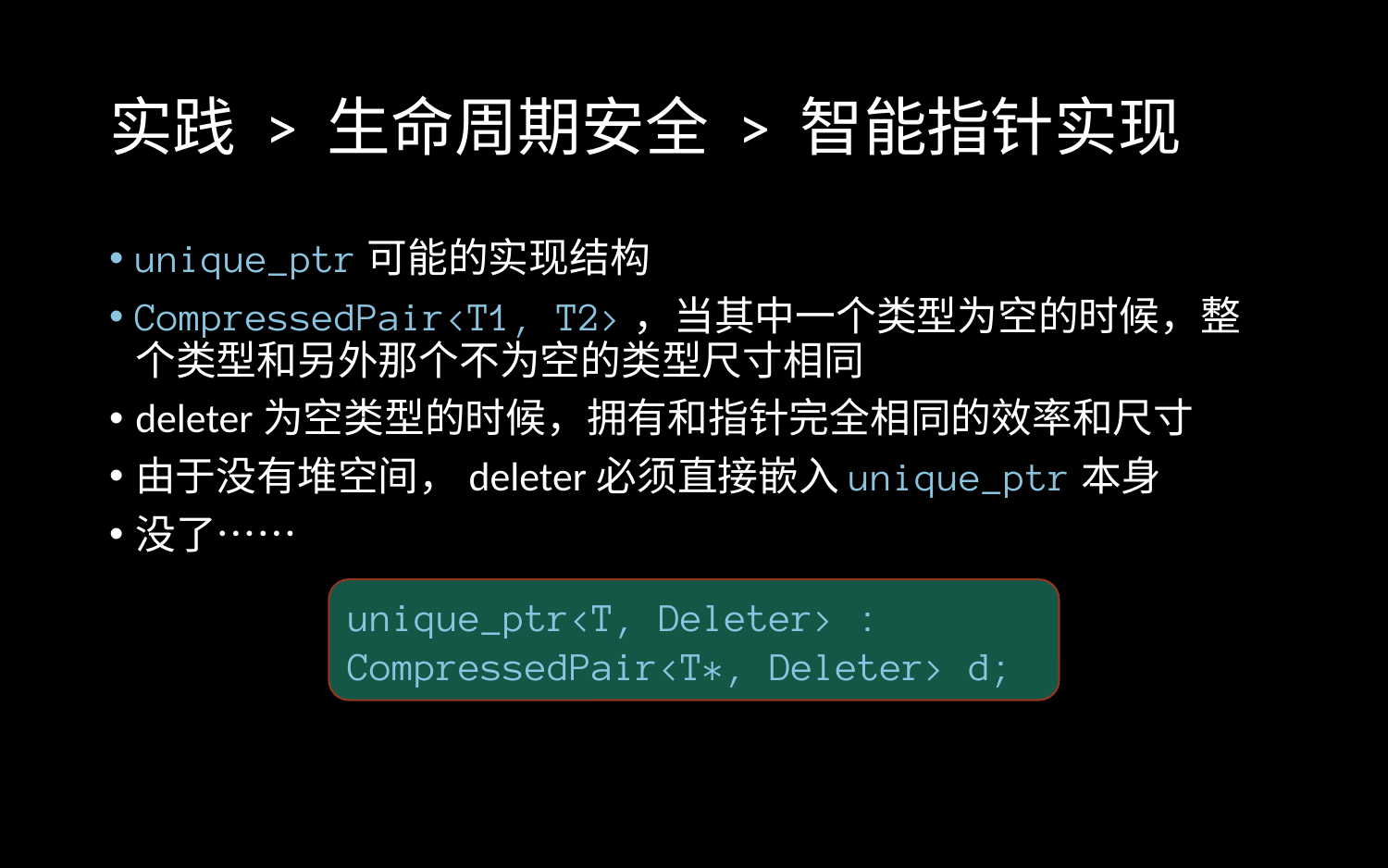

# 实践 > 生命周期安全 > 智能指针实现
unique_ptr可能的实现结构
CompressedPair<T1, T2>，当其中一个类型为空的时候，整个类型和另外那个不为空的类型尺寸相同
deleter为空类型的时候，拥有和指针完全相同的效率和尺寸
由于没有堆空间，deleter必须直接嵌入unique_ptr本身
没了……
unique_ptr<T, Deleter> :
CompressedPair<T*, Deleter> d;